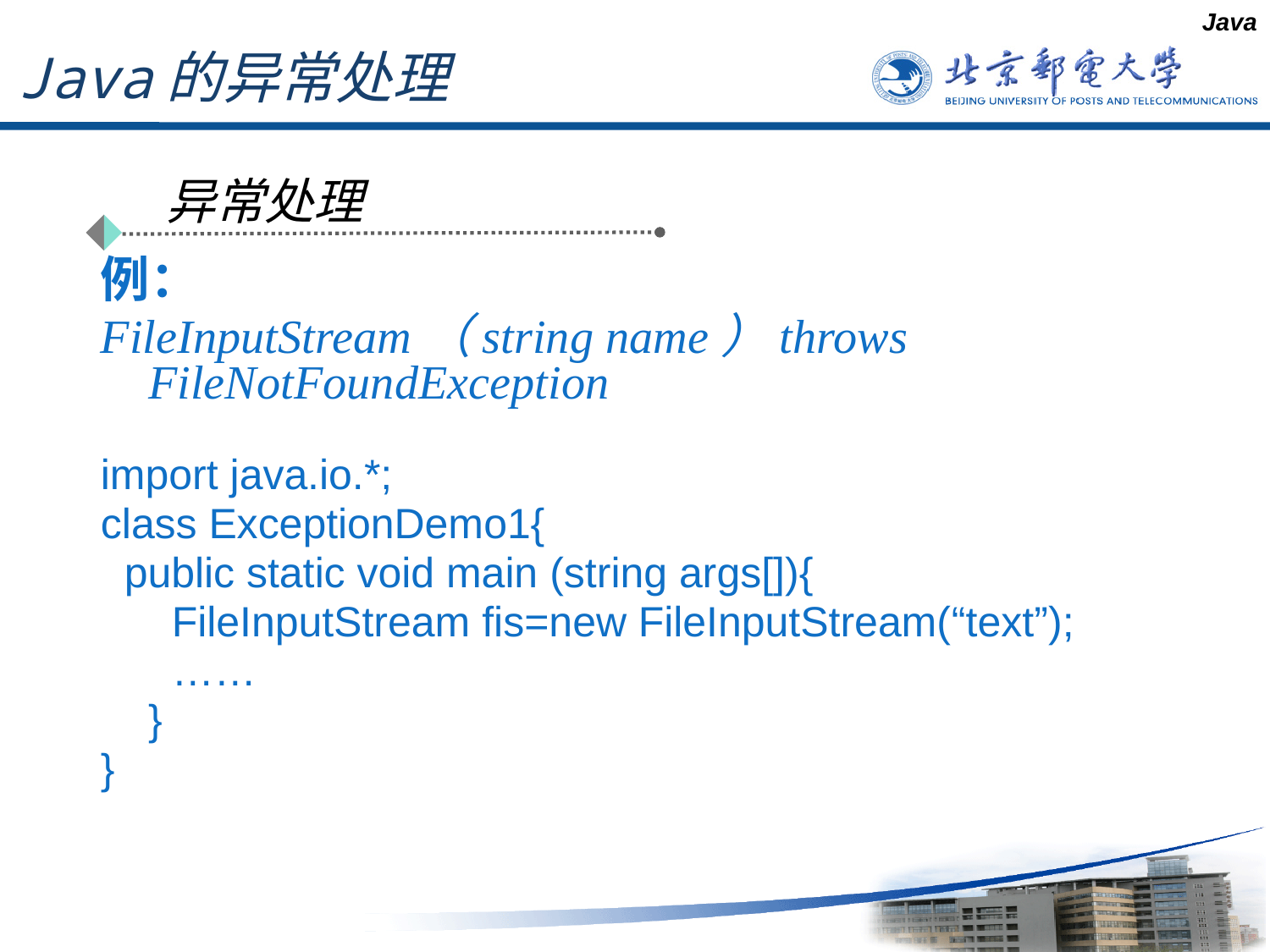

Java
# Java的异常处理

异常处理

例：
FileInputStream（string name）throws FileNotFoundException

import java.io.*;
class ExceptionDemo1{
  public static void main (string args[]){
      FileInputStream fis=new FileInputStream(“text”);
      ……
	}
}